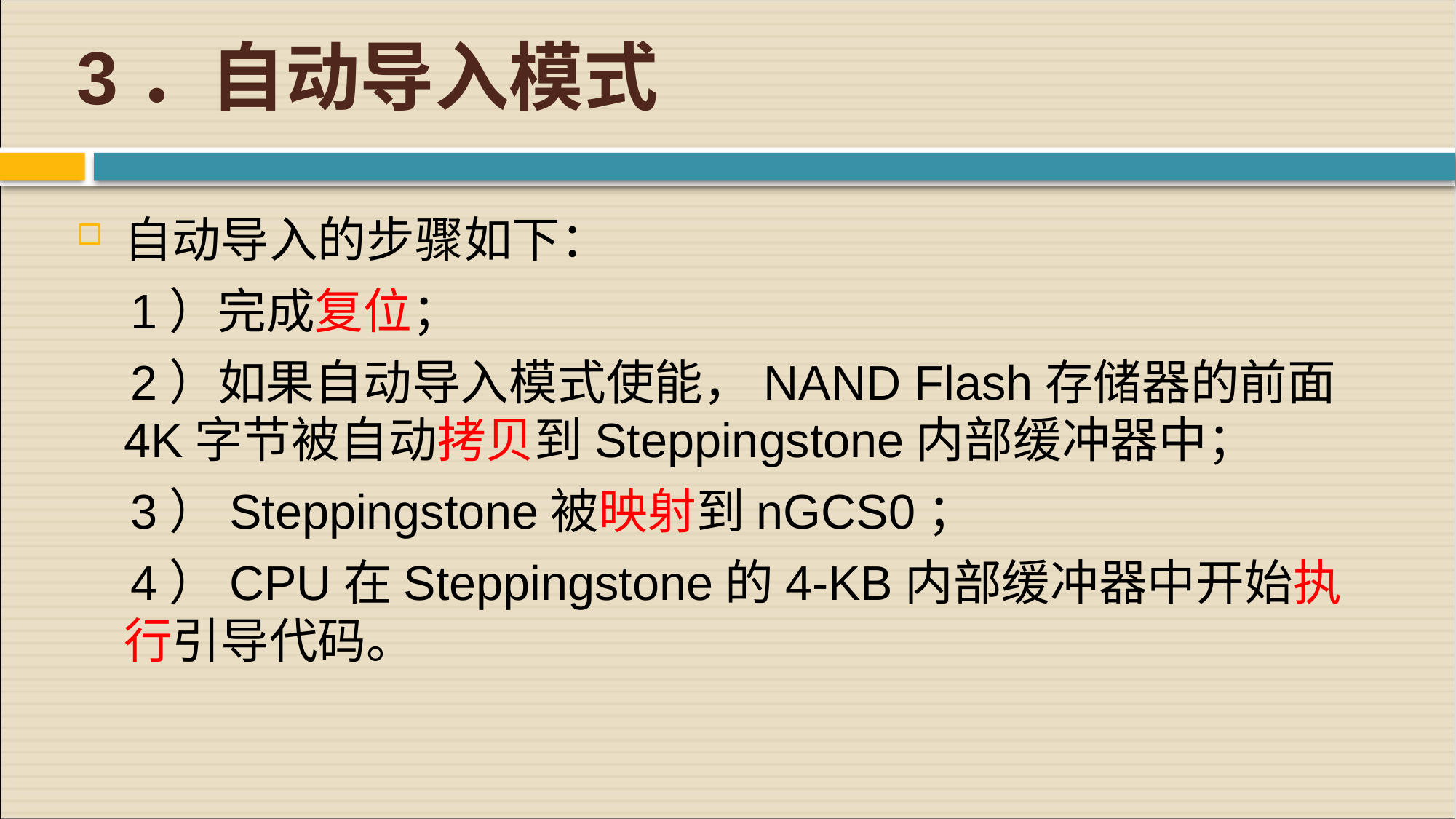

# 3．自动导入模式
自动导入的步骤如下：
    1）完成复位；
    2）如果自动导入模式使能，NAND Flash存储器的前面4K字节被自动拷贝到Steppingstone内部缓冲器中；
    3）Steppingstone被映射到nGCS0；
    4）CPU在Steppingstone的4-KB内部缓冲器中开始执行引导代码。